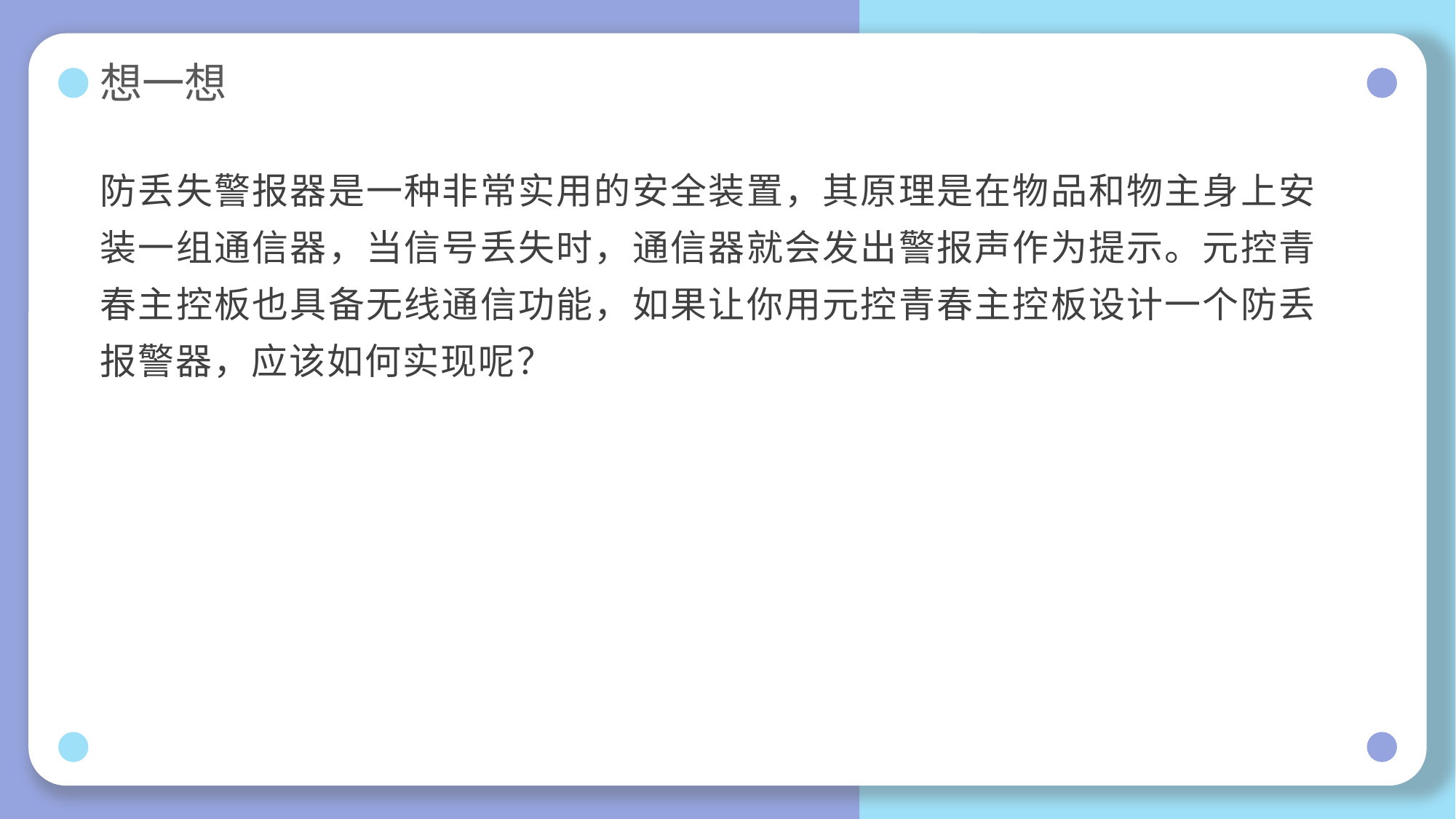

# 想一想
防丢失警报器是一种非常实用的安全装置，其原理是在物品和物主身上安装一组通信器，当信号丢失时，通信器就会发出警报声作为提示。元控青春主控板也具备无线通信功能，如果让你用元控青春主控板设计一个防丢报警器，应该如何实现呢？